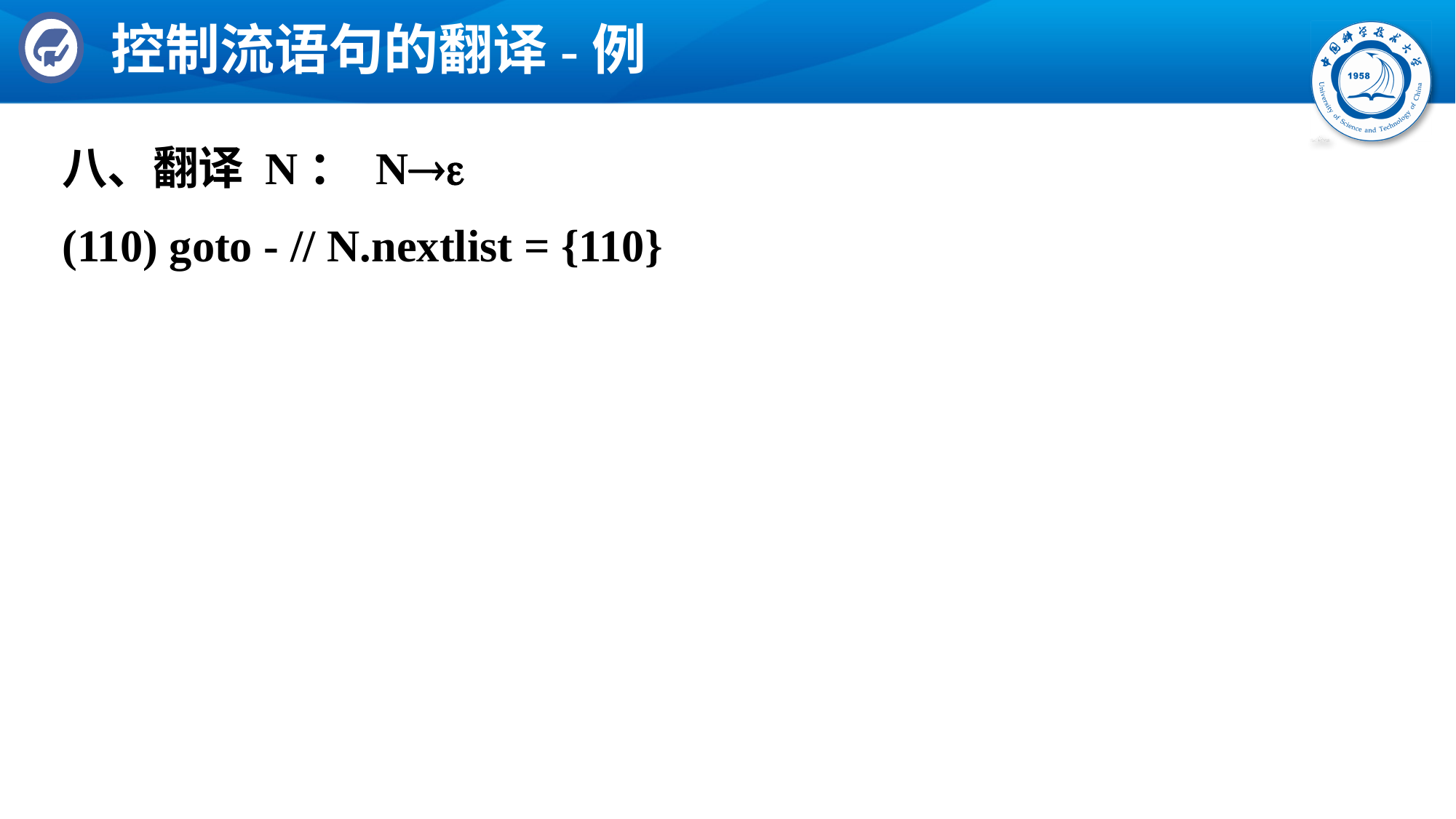

# 控制流语句的翻译-例
八、翻译 N： N→ε
(110) goto - // N.nextlist = {110}